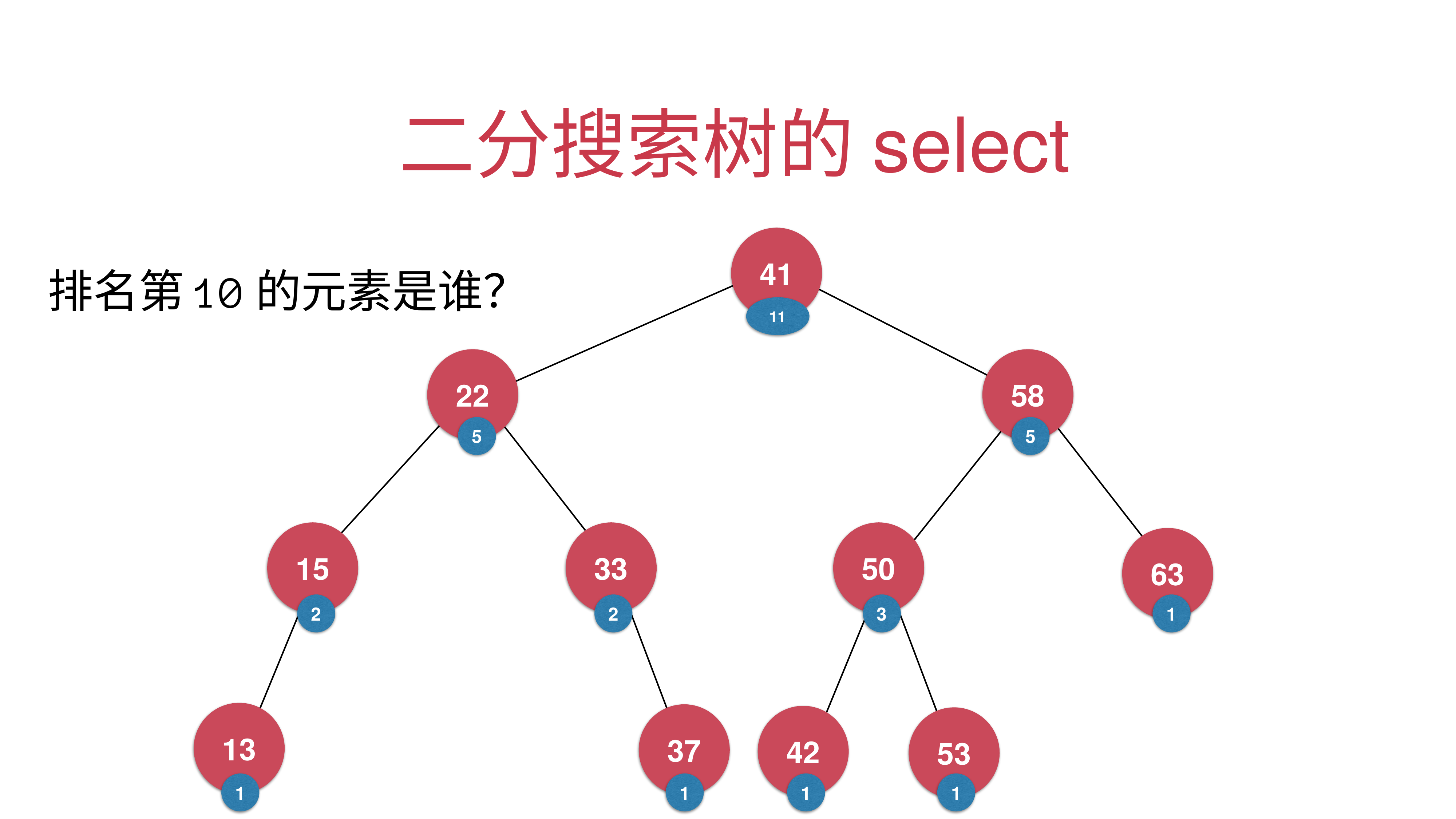

# 二分搜索树的select
41

22
58

15
33
50
63

13
37
42
53
排名第10的元素是谁？
11
5
5
2
2
3
1
1
1
1
1